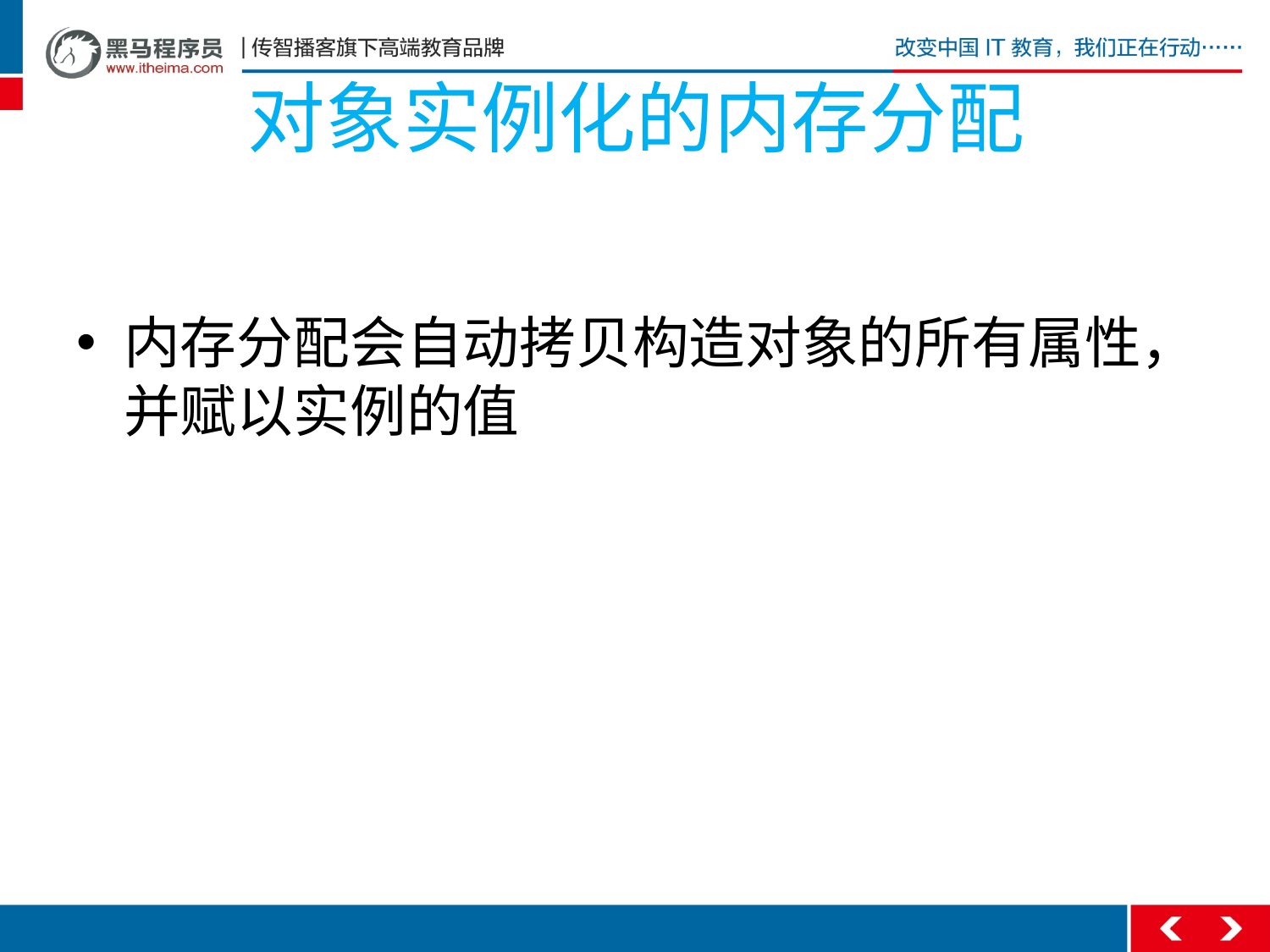

# 对象实例化的内存分配

内存分配会自动拷贝构造对象的所有属性，并赋以实例的值